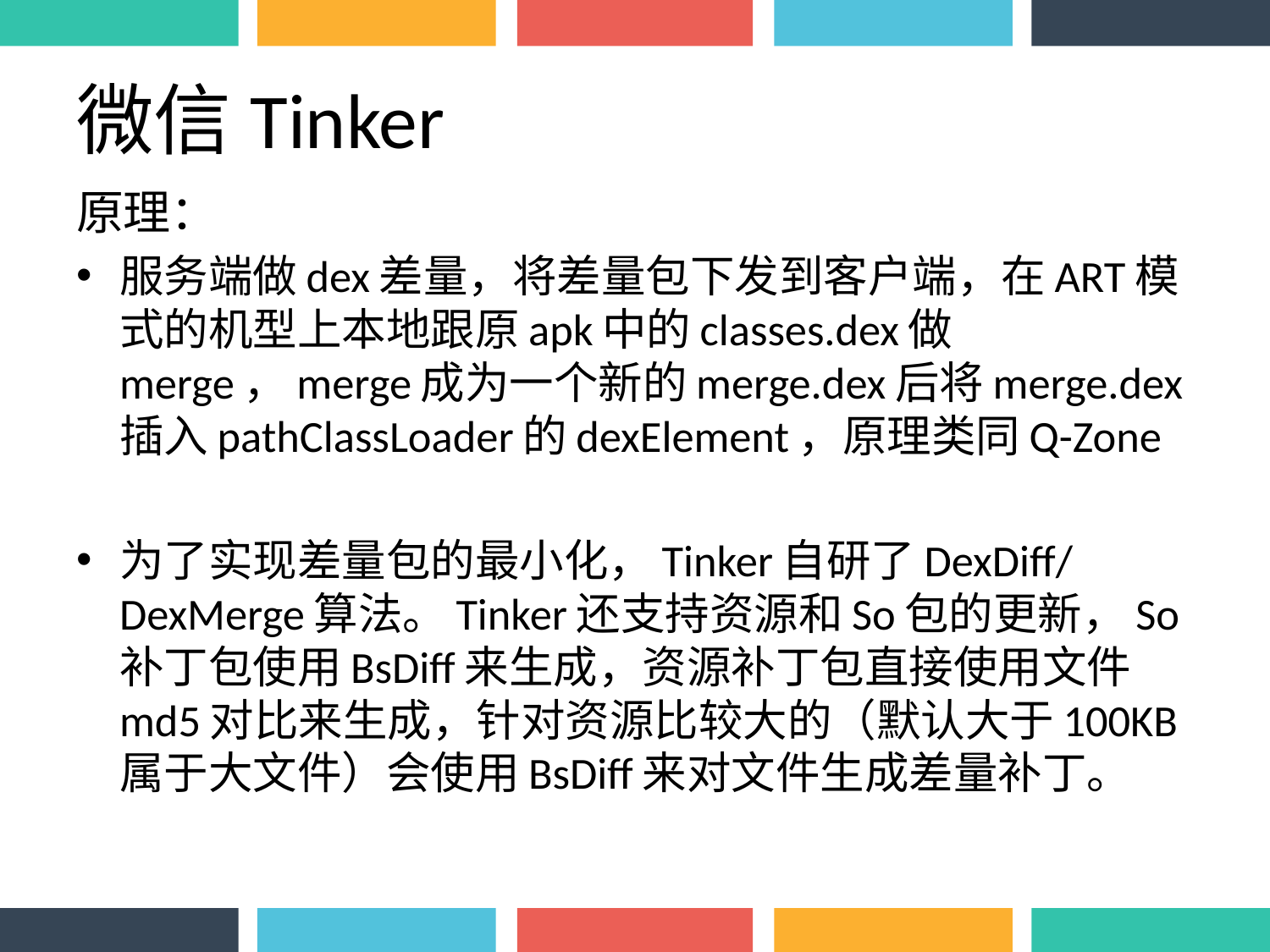

# 微信Tinker
原理：
服务端做dex差量，将差量包下发到客户端，在ART模式的机型上本地跟原apk中的classes.dex做merge，merge成为一个新的merge.dex后将merge.dex插入pathClassLoader的dexElement，原理类同Q-Zone

为了实现差量包的最小化，Tinker自研了DexDiff/DexMerge算法。Tinker还支持资源和So包的更新，So补丁包使用BsDiff来生成，资源补丁包直接使用文件md5对比来生成，针对资源比较大的（默认大于100KB属于大文件）会使用BsDiff来对文件生成差量补丁。